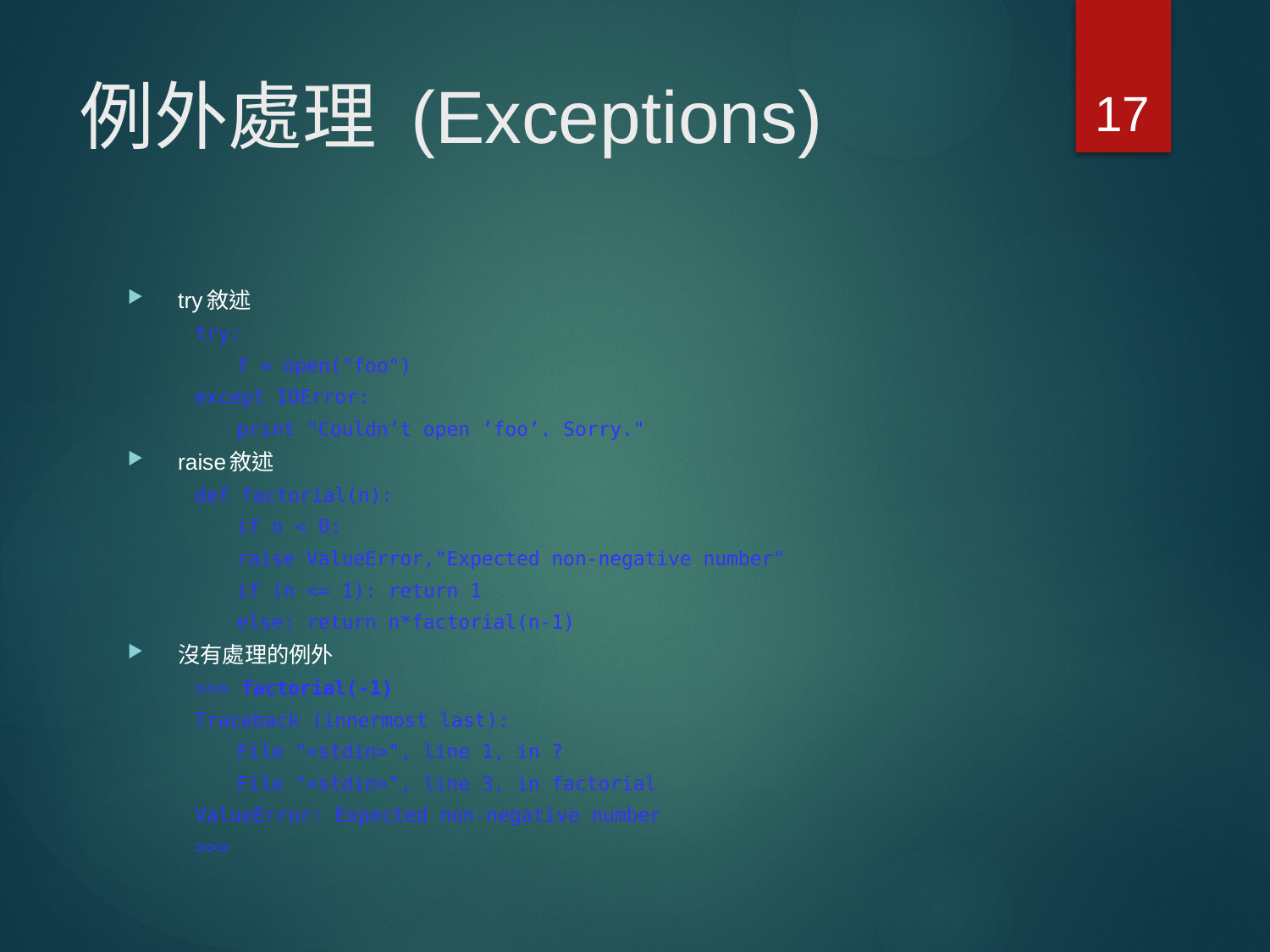

17
# 例外處理 (Exceptions)
try敘述
try:
	f = open("foo")
except IOError:
	print "Couldn’t open ’foo’. Sorry."
raise敘述
def factorial(n):
	if n < 0:
		raise ValueError,"Expected non-negative number"
	if (n <= 1): return 1
	else: return n*factorial(n-1)
沒有處理的例外
>>> factorial(-1)
Traceback (innermost last):
	File "<stdin>", line 1, in ?
	File "<stdin>", line 3, in factorial
ValueError: Expected non-negative number
>>>